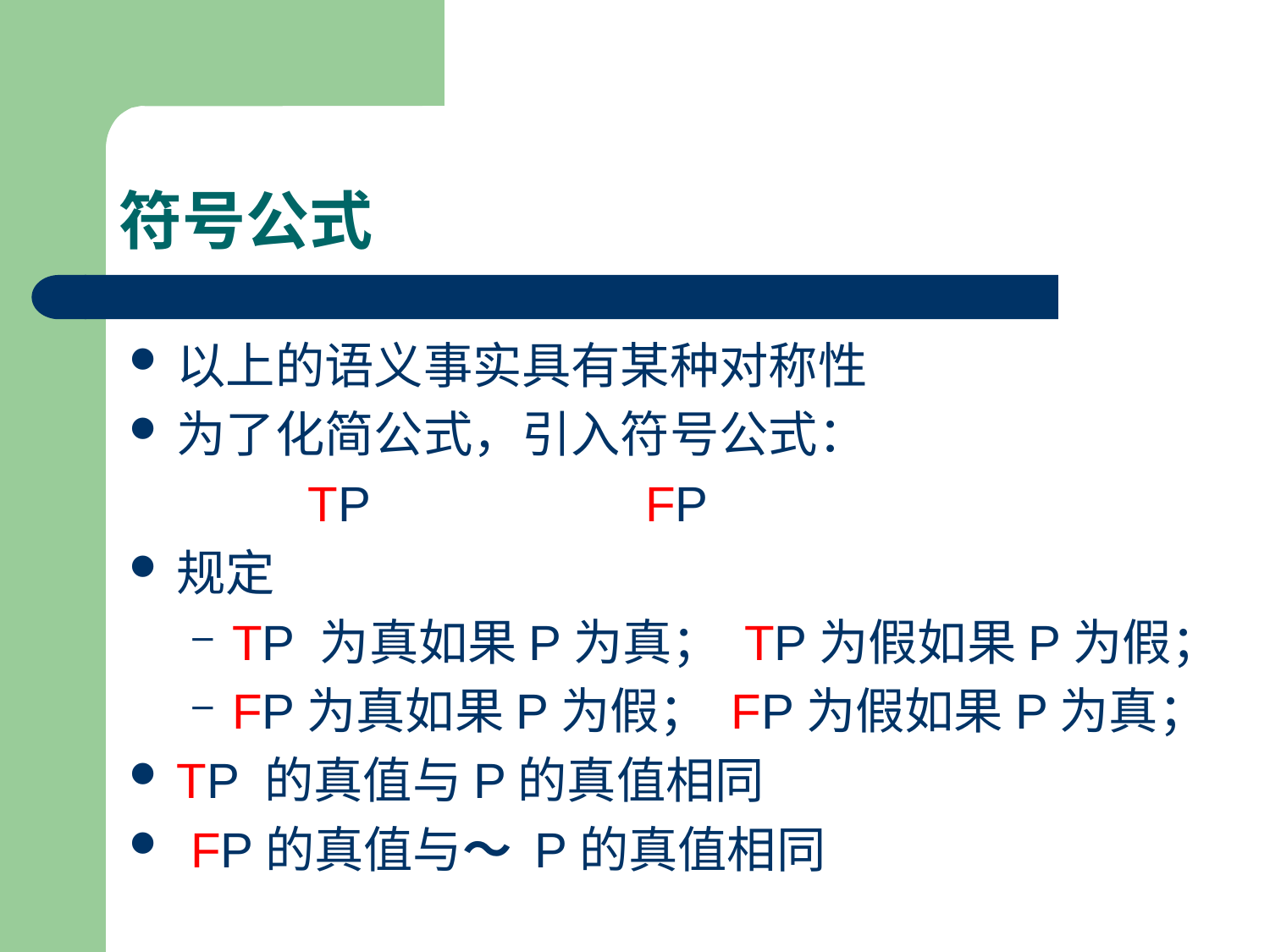

# 符号公式
以上的语义事实具有某种对称性
为了化简公式，引入符号公式：
             TP                    FP
规定
TP 为真如果P为真； TP为假如果P为假；
FP为真如果P为假； FP为假如果P为真；
TP 的真值与P的真值相同
 FP的真值与～ P的真值相同
4